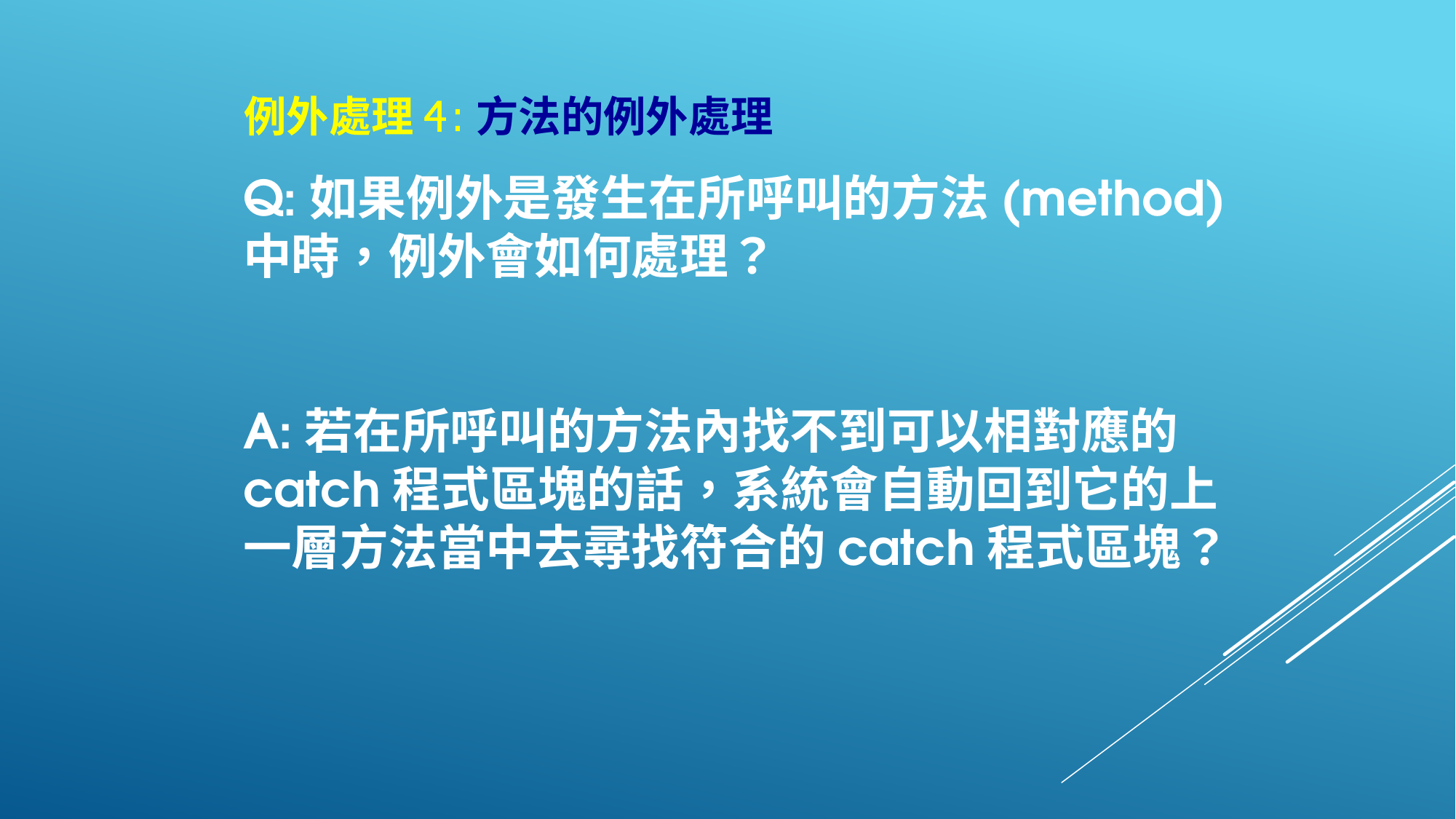

例外處理4:方法的例外處理
Q:如果例外是發生在所呼叫的方法(method)中時，例外會如何處理？

A:若在所呼叫的方法內找不到可以相對應的catch程式區塊的話，系統會自動回到它的上一層方法當中去尋找符合的catch程式區塊？